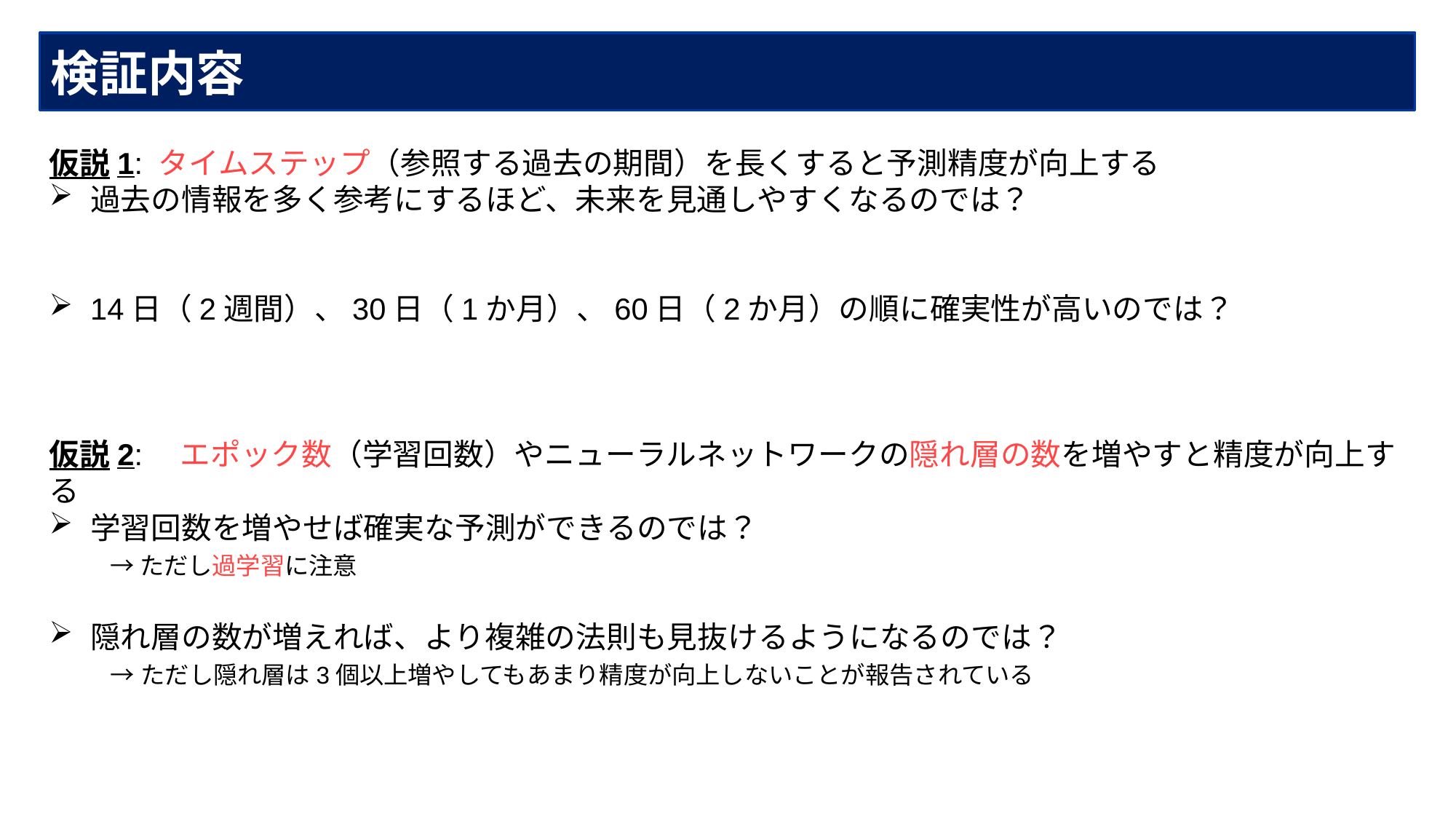

# 検証内容
仮説1: タイムステップ（参照する過去の期間）を長くすると予測精度が向上する
過去の情報を多く参考にするほど、未来を見通しやすくなるのでは？

14日（2週間）、30日（1か月）、60日（2か月）の順に確実性が高いのでは？

仮説2:　エポック数（学習回数）やニューラルネットワークの隠れ層の数を増やすと精度が向上する
学習回数を増やせば確実な予測ができるのでは？
　　→ ただし過学習に注意

隠れ層の数が増えれば、より複雑の法則も見抜けるようになるのでは？
　　→ ただし隠れ層は3個以上増やしてもあまり精度が向上しないことが報告されている